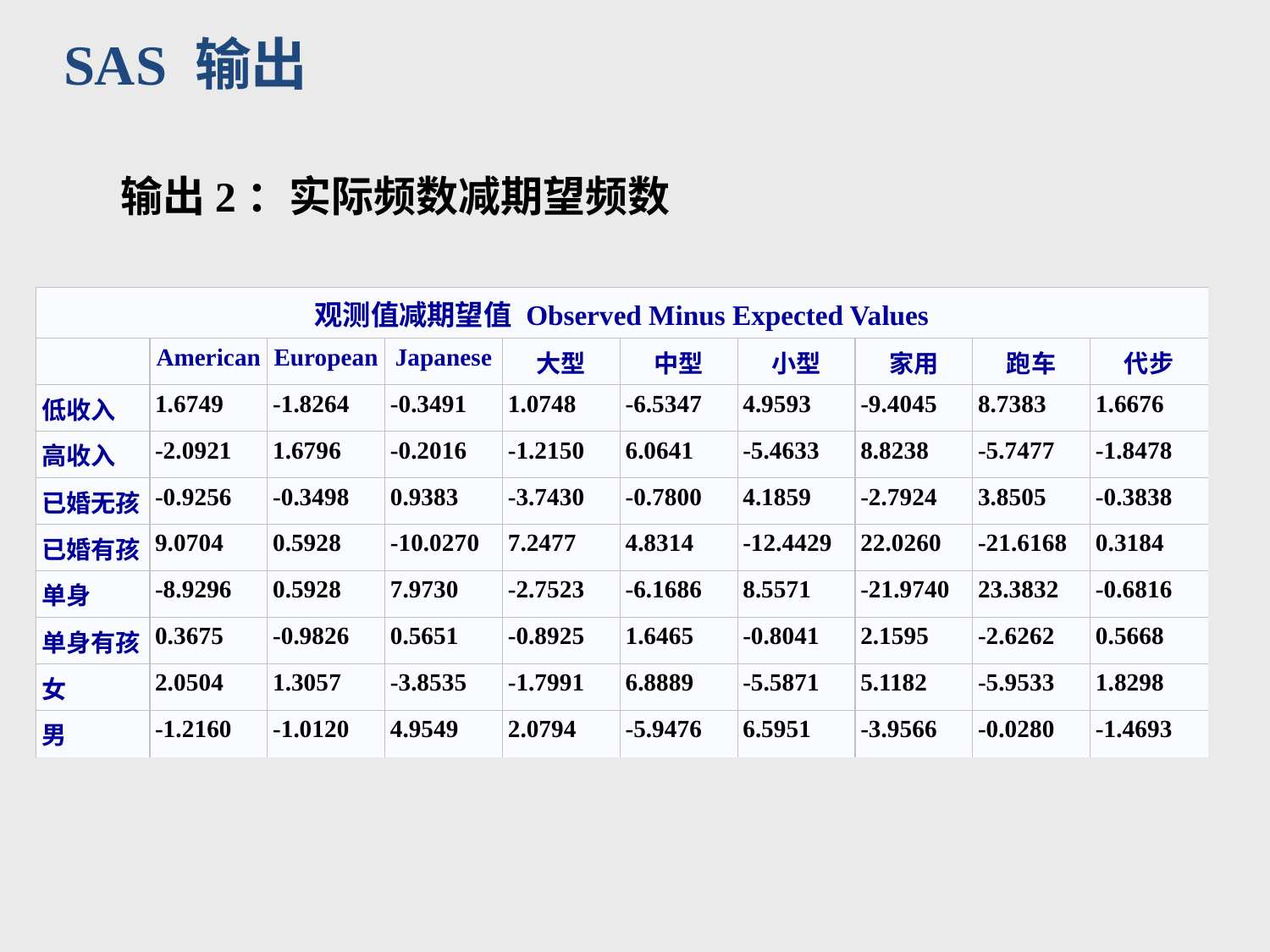

SAS 输出
输出2：实际频数减期望频数
| 观测值减期望值 Observed Minus Expected Values |  |  |  |  |  |  |  |  |  |
| --- | --- | --- | --- | --- | --- | --- | --- | --- | --- |
|  | American | European | Japanese | 大型 | 中型 | 小型 | 家用 | 跑车 | 代步 |
| 低收入 | 1.6749 | -1.8264 | -0.3491 | 1.0748 | -6.5347 | 4.9593 | -9.4045 | 8.7383 | 1.6676 |
| 高收入 | -2.0921 | 1.6796 | -0.2016 | -1.2150 | 6.0641 | -5.4633 | 8.8238 | -5.7477 | -1.8478 |
| 已婚无孩 | -0.9256 | -0.3498 | 0.9383 | -3.7430 | -0.7800 | 4.1859 | -2.7924 | 3.8505 | -0.3838 |
| 已婚有孩 | 9.0704 | 0.5928 | -10.0270 | 7.2477 | 4.8314 | -12.4429 | 22.0260 | -21.6168 | 0.3184 |
| 单身 | -8.9296 | 0.5928 | 7.9730 | -2.7523 | -6.1686 | 8.5571 | -21.9740 | 23.3832 | -0.6816 |
| 单身有孩 | 0.3675 | -0.9826 | 0.5651 | -0.8925 | 1.6465 | -0.8041 | 2.1595 | -2.6262 | 0.5668 |
| 女 | 2.0504 | 1.3057 | -3.8535 | -1.7991 | 6.8889 | -5.5871 | 5.1182 | -5.9533 | 1.8298 |
| 男 | -1.2160 | -1.0120 | 4.9549 | 2.0794 | -5.9476 | 6.5951 | -3.9566 | -0.0280 | -1.4693 |